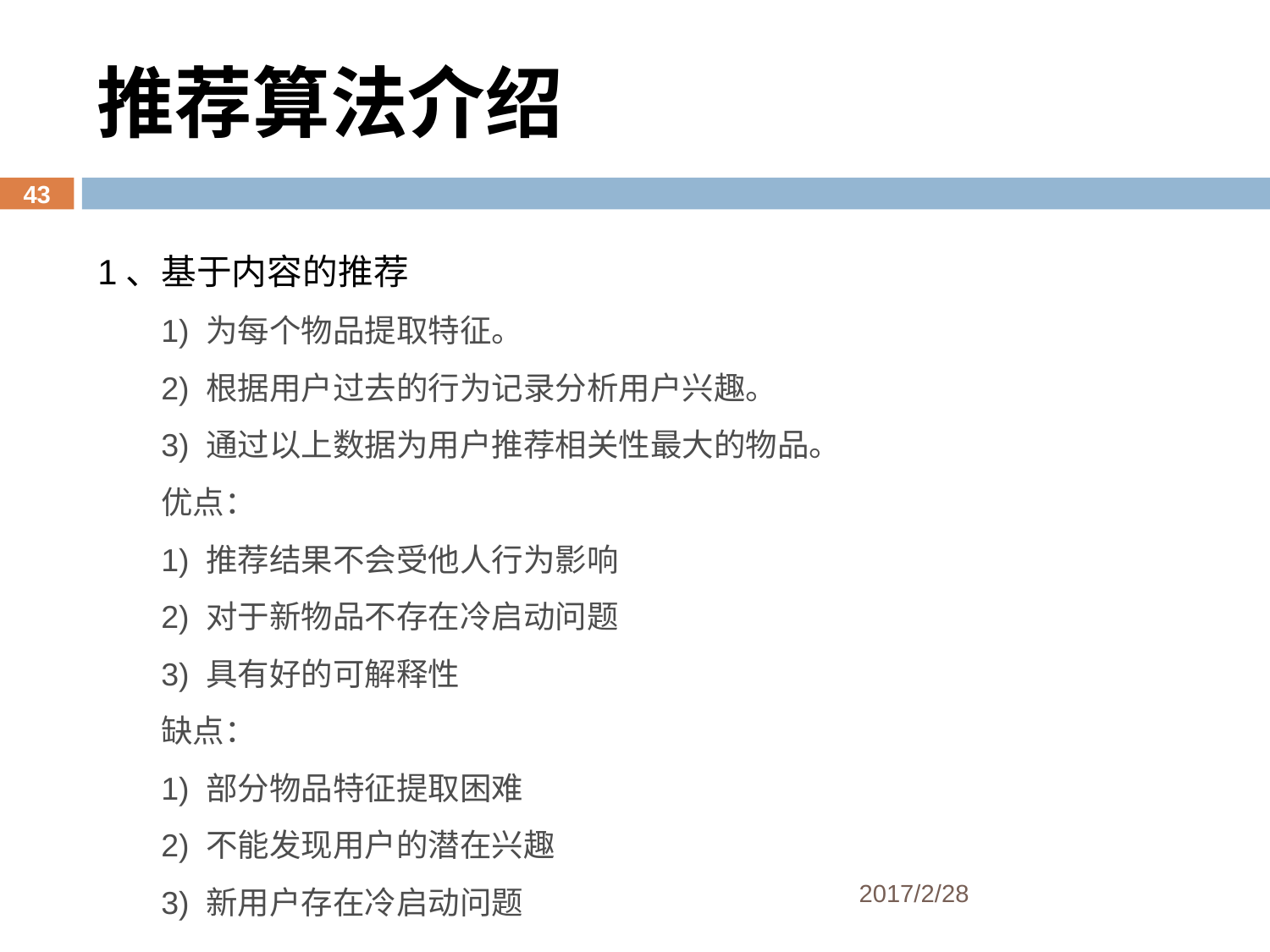

推荐算法介绍
43
1、基于内容的推荐
1) 为每个物品提取特征。
2) 根据用户过去的行为记录分析用户兴趣。
3) 通过以上数据为用户推荐相关性最大的物品。
优点：
1) 推荐结果不会受他人行为影响
2) 对于新物品不存在冷启动问题
3) 具有好的可解释性
缺点：
1) 部分物品特征提取困难
2) 不能发现用户的潜在兴趣
3) 新用户存在冷启动问题
2017/2/28